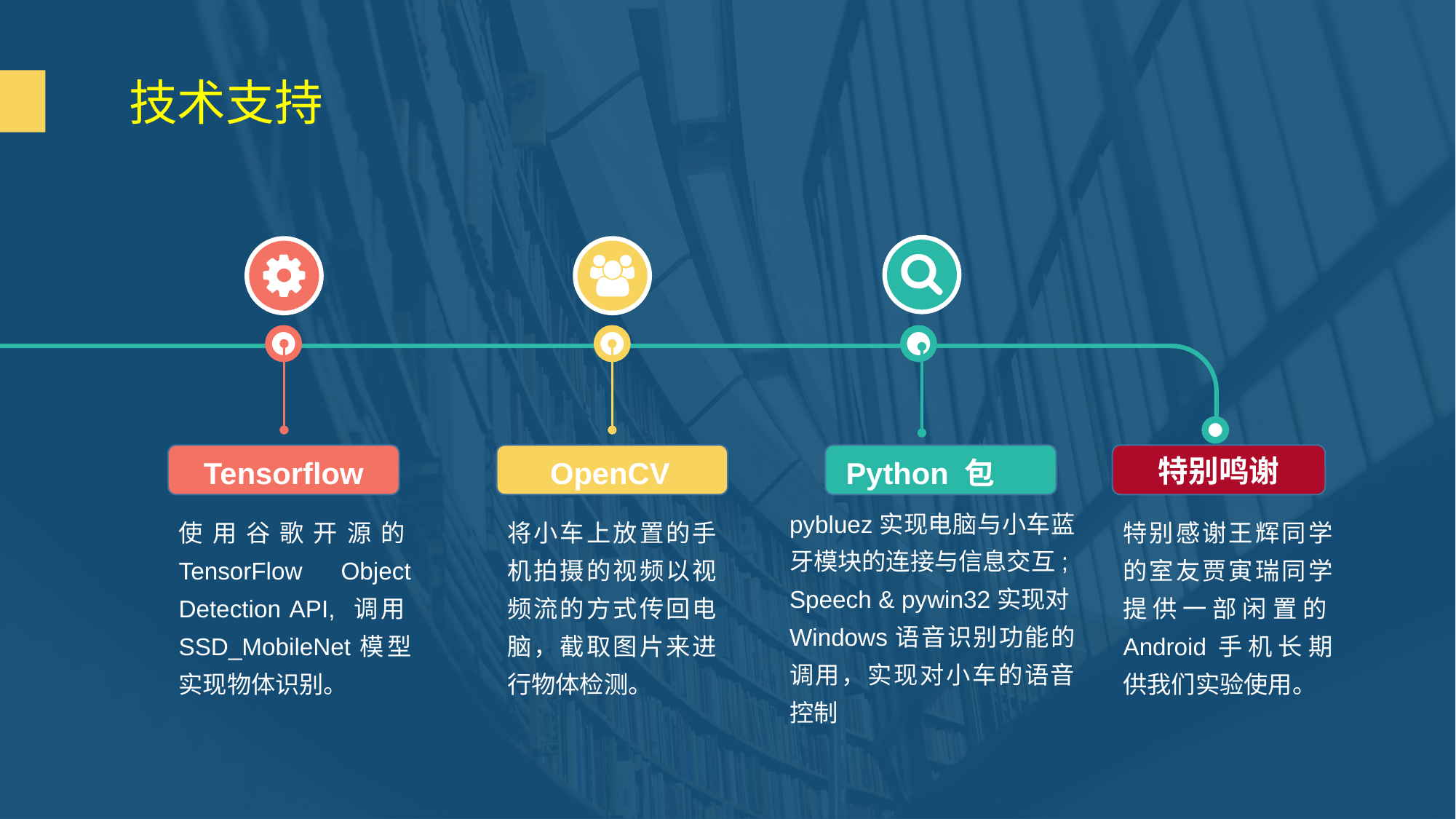

技术支持

特别鸣谢
Tensorflow
  OpenCV
     Python 包
pybluez实现电脑与小车蓝牙模块的连接与信息交互;
Speech & pywin32实现对Windows语音识别功能的调用，实现对小车的语音控制

使用谷歌开源的TensorFlow Object Detection API, 调用SSD_MobileNet模型实现物体识别。
将小车上放置的手机拍摄的视频以视频流的方式传回电脑，截取图片来进行物体检测。
特别感谢王辉同学的室友贾寅瑞同学提供一部闲置的Android手机长期供我们实验使用。